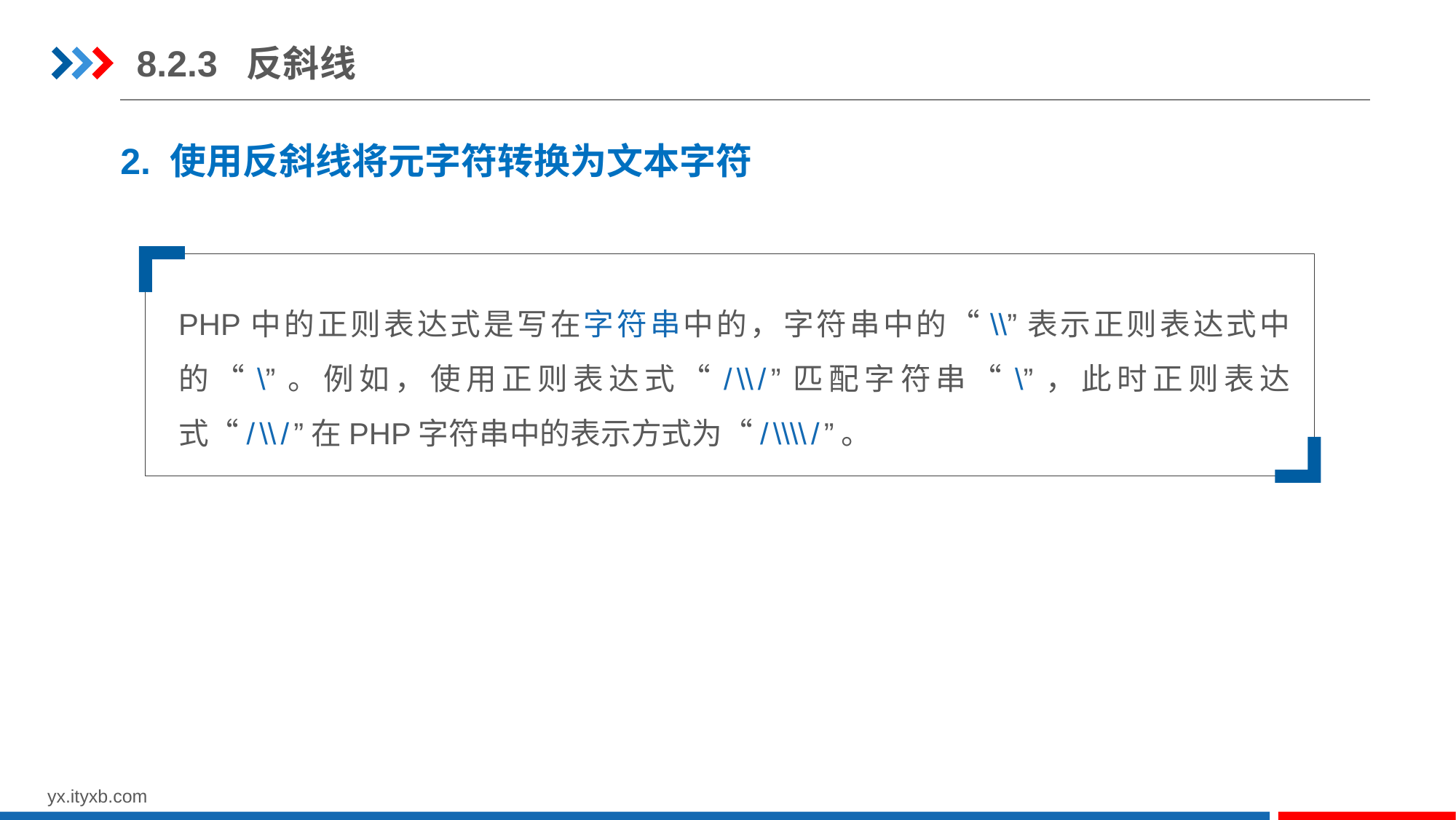

8.2.3  反斜线
2. 使用反斜线将元字符转换为文本字符

PHP中的正则表达式是写在字符串中的，字符串中的“\\”表示正则表达式中的“\”。例如，使用正则表达式“/\\/”匹配字符串“\”，此时正则表达式“/\\/”在PHP字符串中的表示方式为“/\\\\/”。